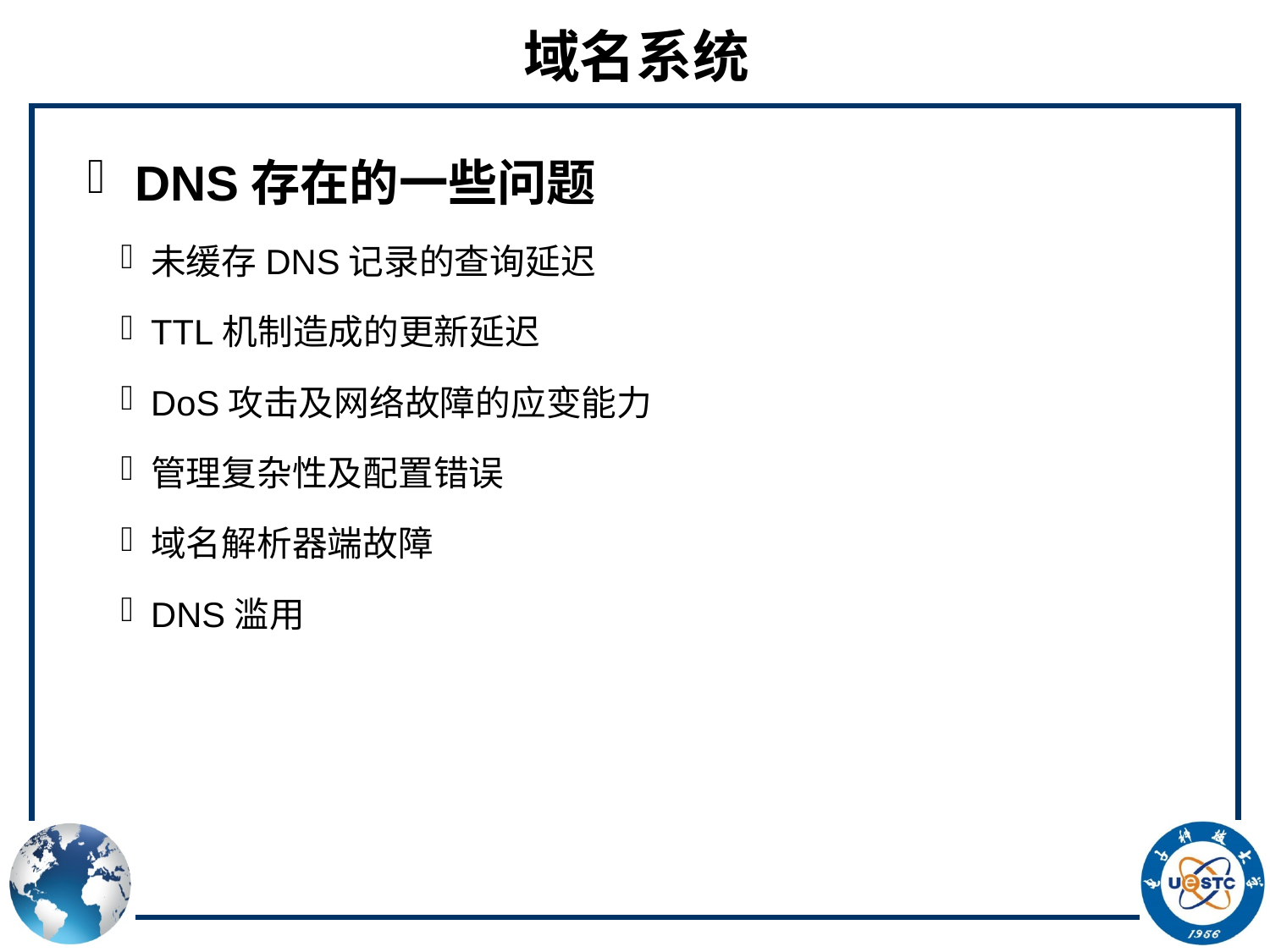

# 域名系统
DNS存在的一些问题
未缓存DNS记录的查询延迟
TTL机制造成的更新延迟
DoS攻击及网络故障的应变能力
管理复杂性及配置错误
域名解析器端故障
DNS滥用